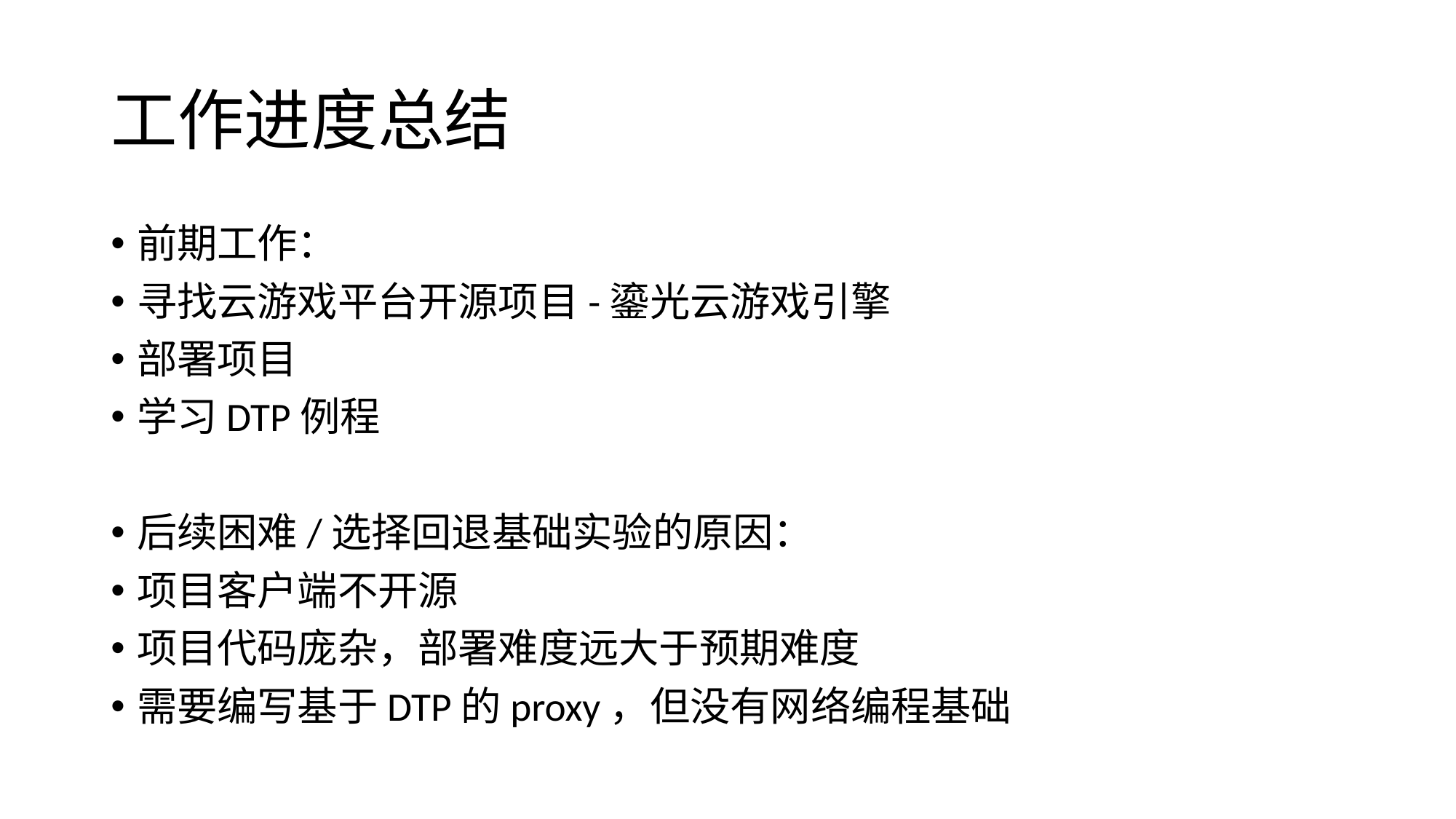

# 工作进度总结
前期工作：
寻找云游戏平台开源项目-鎏光云游戏引擎
部署项目
学习DTP例程

后续困难/选择回退基础实验的原因：
项目客户端不开源
项目代码庞杂，部署难度远大于预期难度
需要编写基于DTP的proxy，但没有网络编程基础